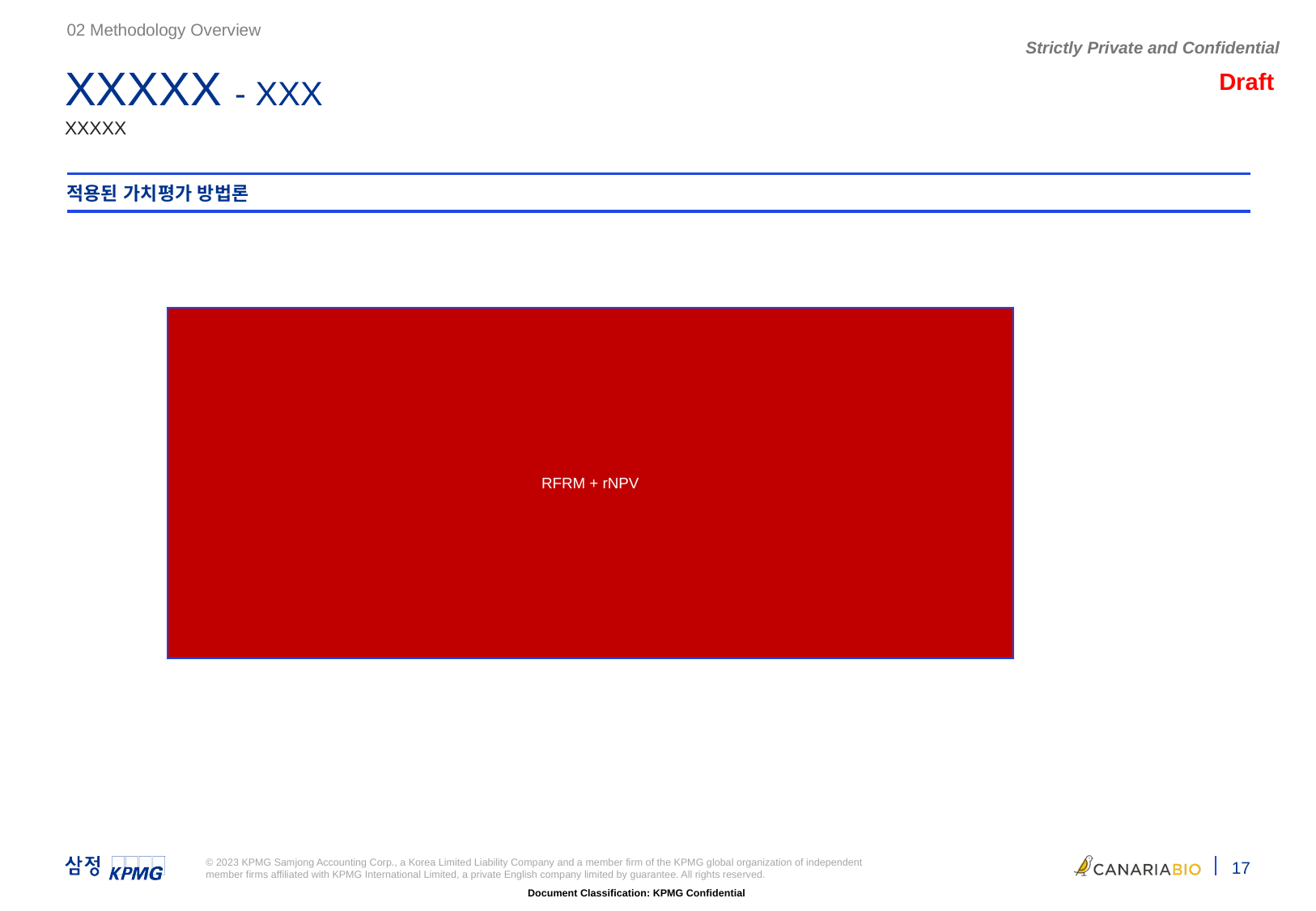

02 Methodology Overview

XXXXX - XXX
XXXXX
적용된 가치평가 방법론
RFRM + rNPV